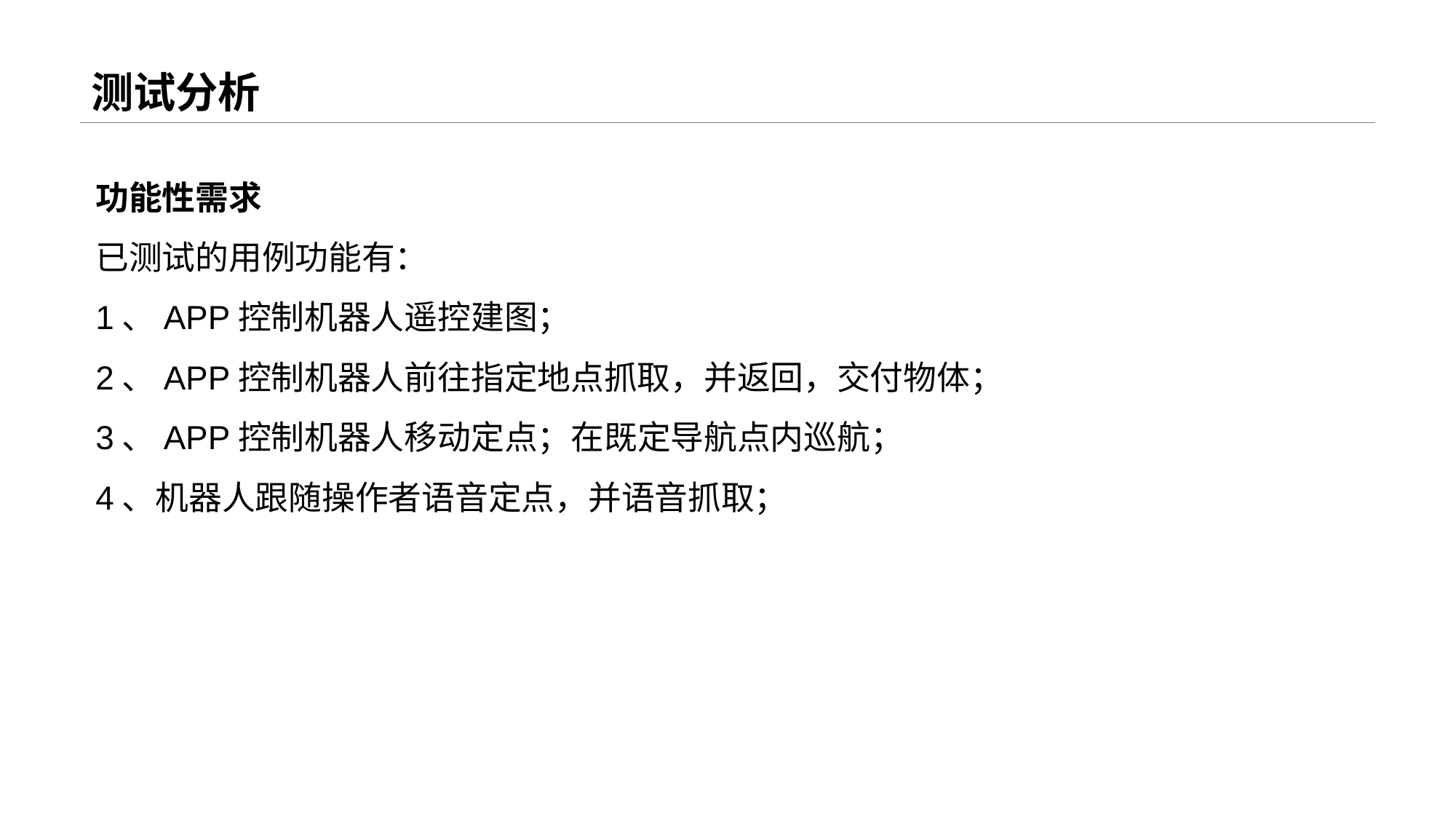

# 测试分析
功能性需求
已测试的用例功能有：
1、APP控制机器人遥控建图；
2、APP控制机器人前往指定地点抓取，并返回，交付物体；
3、APP控制机器人移动定点；在既定导航点内巡航；
4、机器人跟随操作者语音定点，并语音抓取；